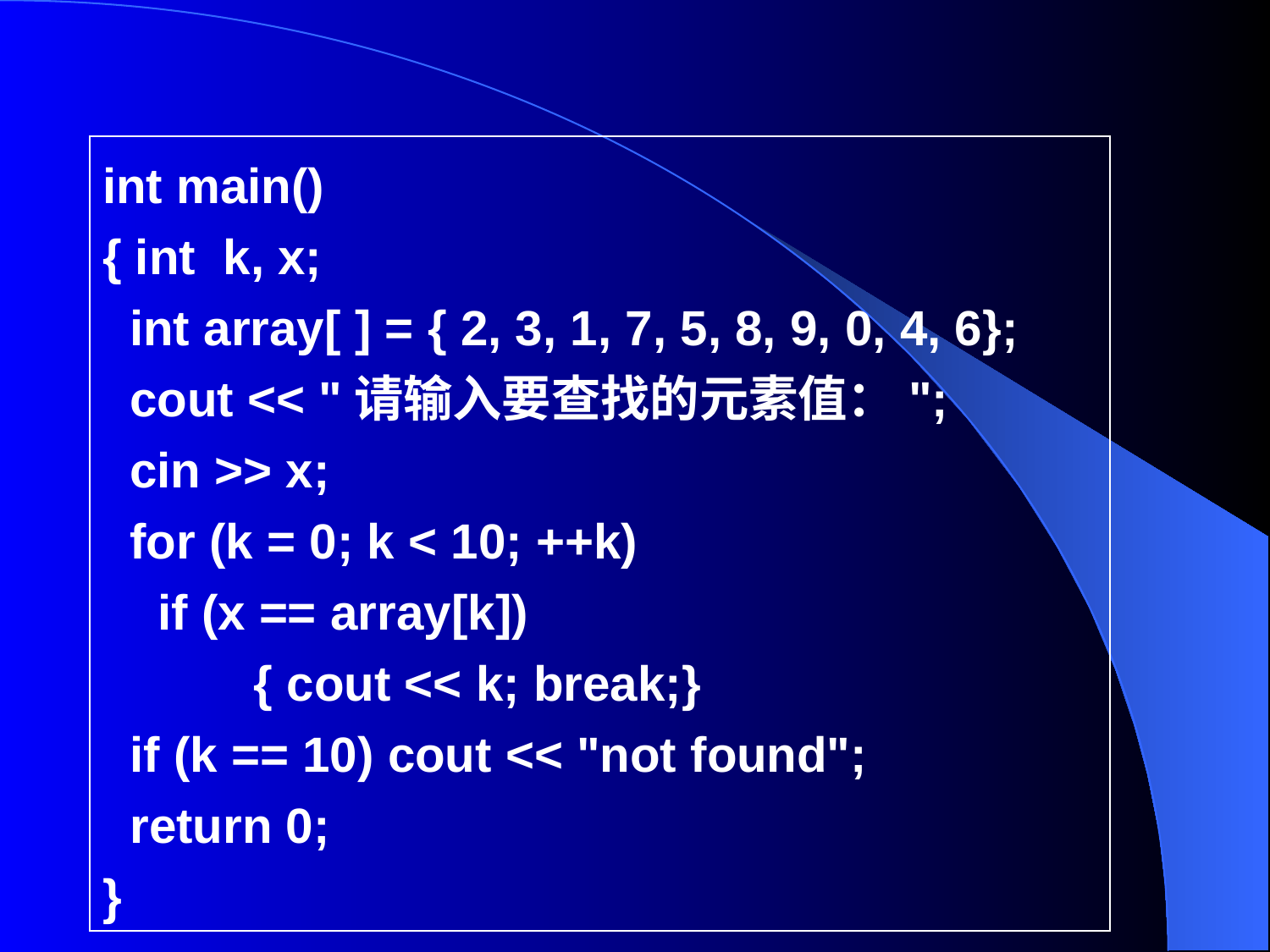

int main()
{ int  k, x;
  int array[ ] = { 2, 3, 1, 7, 5, 8, 9, 0, 4, 6};
  cout << "请输入要查找的元素值：";
  cin >> x;
  for (k = 0; k < 10; ++k)
    if (x == array[k])
           { cout << k; break;}
  if (k == 10) cout << "not found";
  return 0;
}